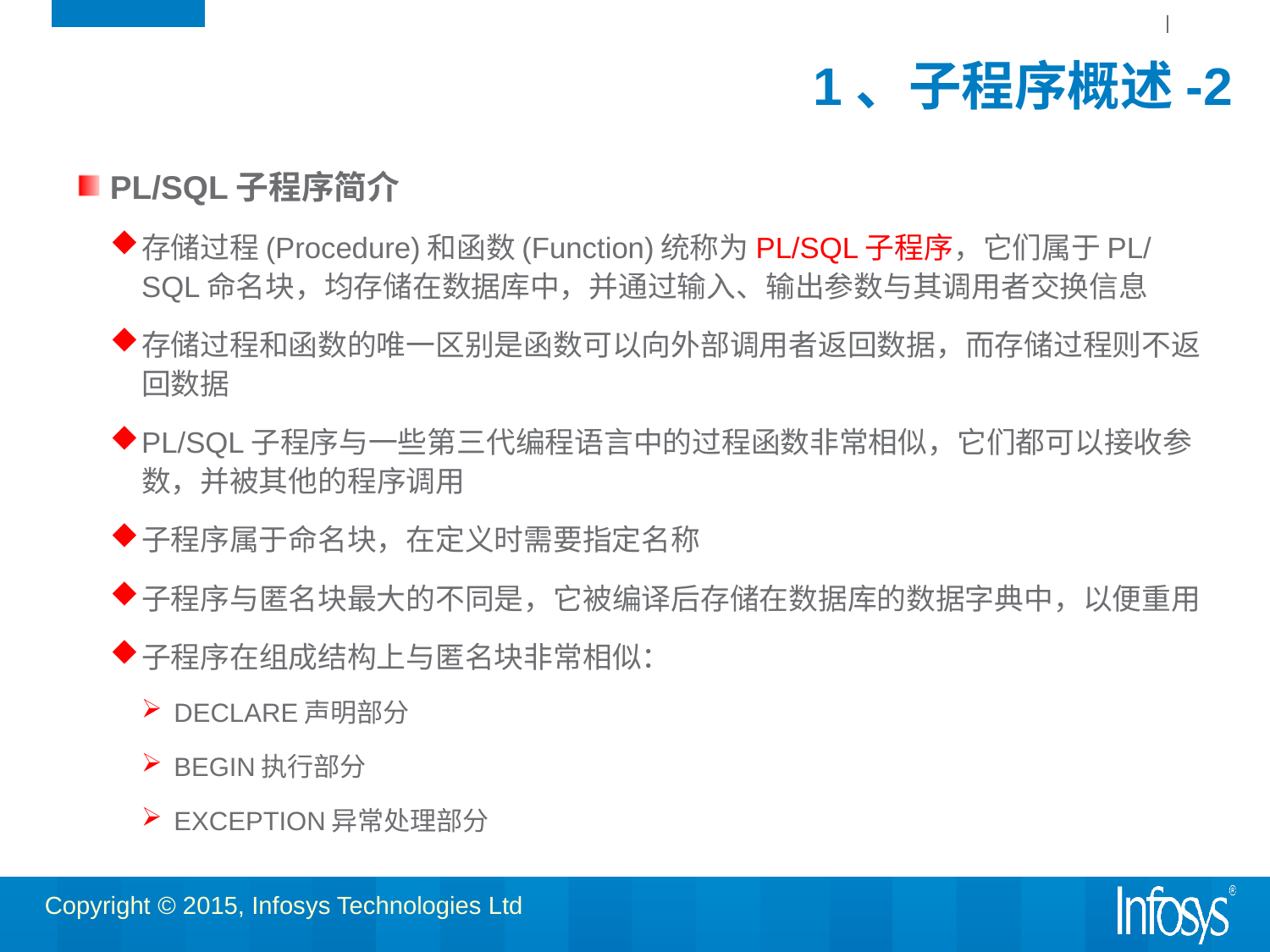

# 1、子程序概述-2
PL/SQL子程序简介
存储过程(Procedure)和函数(Function)统称为PL/SQL子程序，它们属于PL/SQL命名块，均存储在数据库中，并通过输入、输出参数与其调用者交换信息
存储过程和函数的唯一区别是函数可以向外部调用者返回数据，而存储过程则不返回数据
PL/SQL子程序与一些第三代编程语言中的过程函数非常相似，它们都可以接收参数，并被其他的程序调用
子程序属于命名块，在定义时需要指定名称
子程序与匿名块最大的不同是，它被编译后存储在数据库的数据字典中，以便重用
子程序在组成结构上与匿名块非常相似：
DECLARE声明部分
BEGIN执行部分
EXCEPTION异常处理部分